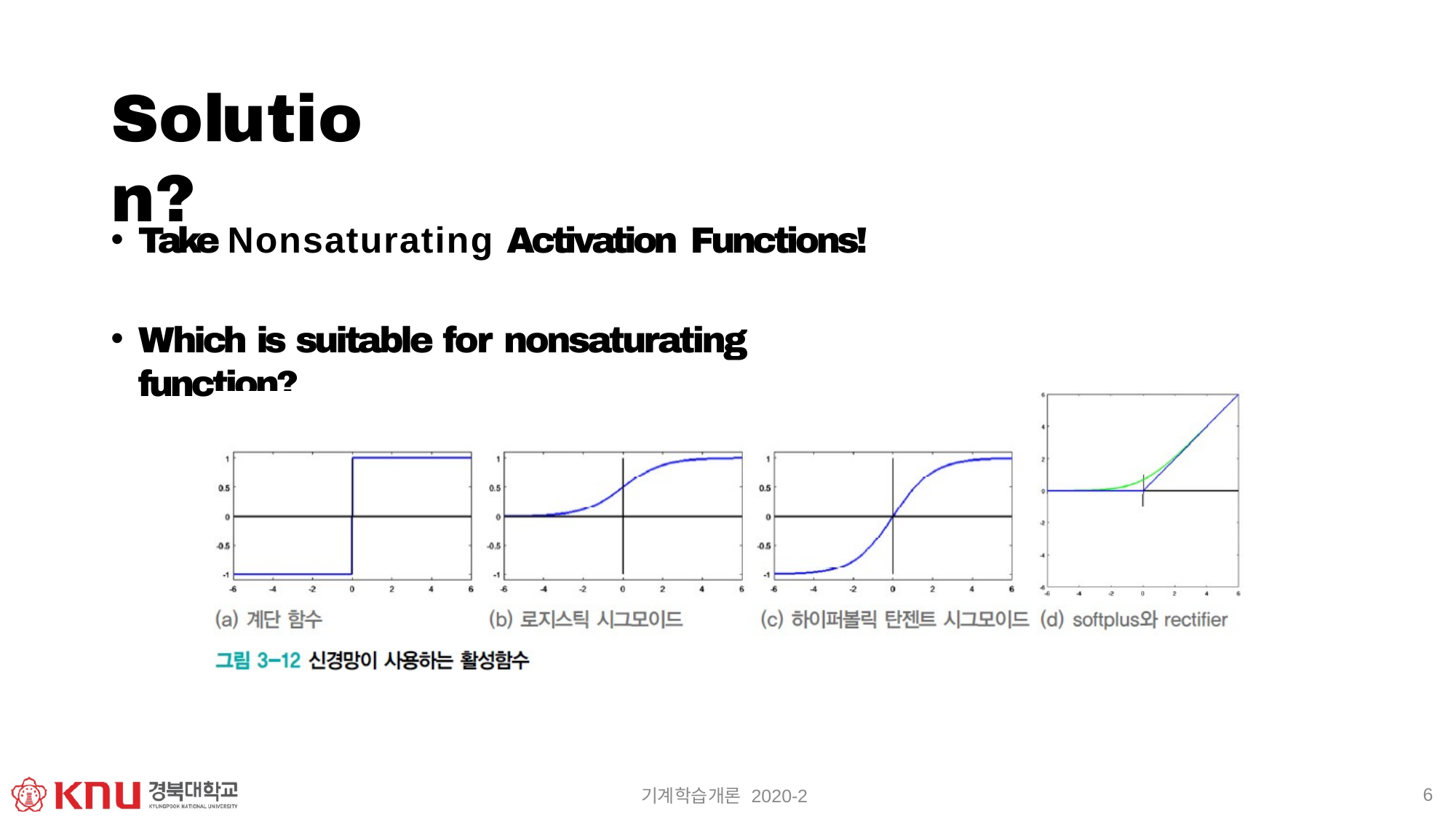

# Solution?
Take Nonsaturating Activation Functions!

Which is suitable for nonsaturating function?

6
기계학습개론 2020-2